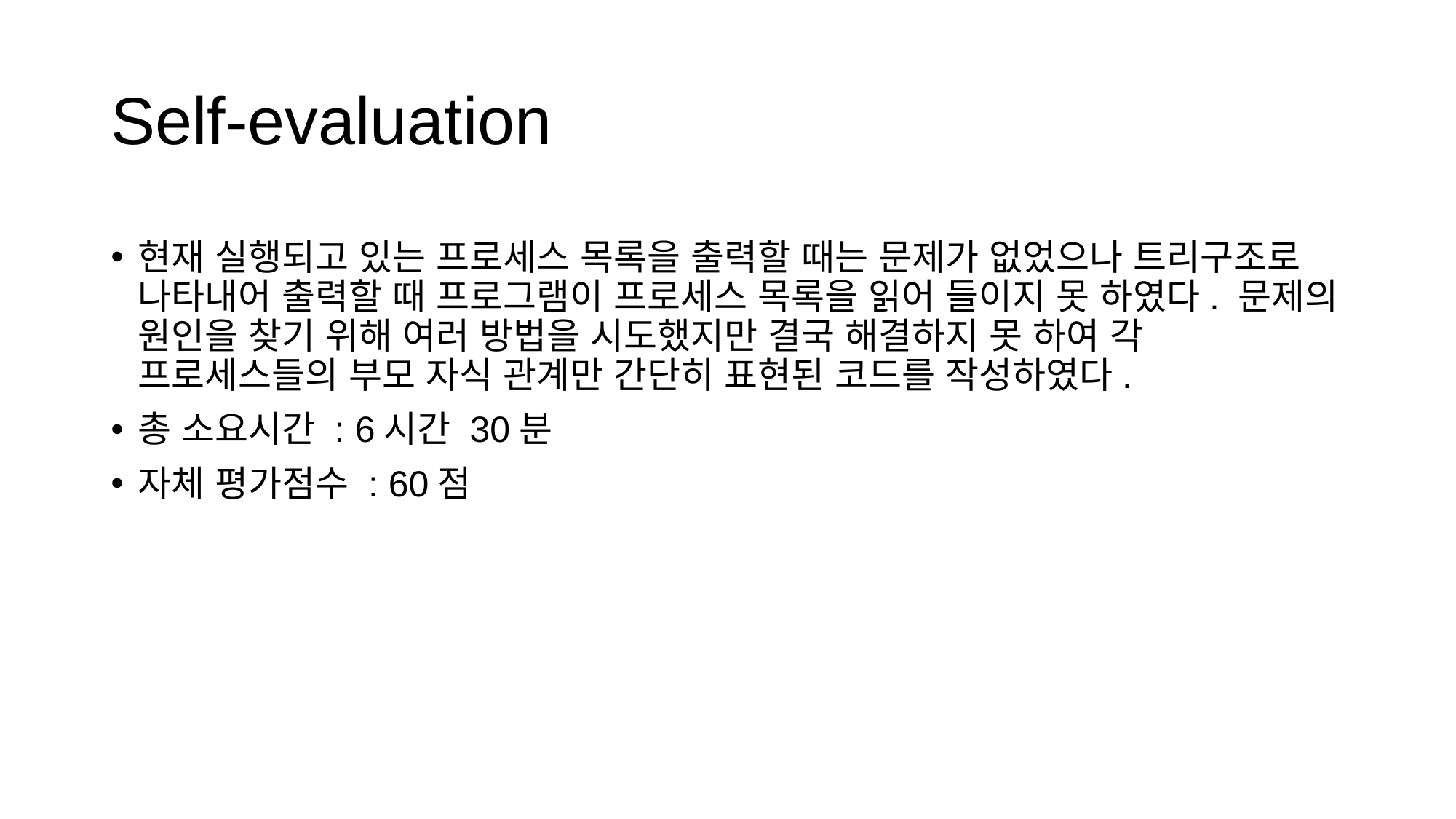

# Self-evaluation

현재 실행되고 있는 프로세스 목록을 출력할 때는 문제가 없었으나 트리구조로 나타내어 출력할 때 프로그램이 프로세스 목록을 읽어 들이지 못 하였다. 문제의 원인을 찾기 위해 여러 방법을 시도했지만 결국 해결하지 못 하여 각 프로세스들의 부모 자식 관계만 간단히 표현된 코드를 작성하였다.
총 소요시간 : 6시간 30분
자체 평가점수 : 60점